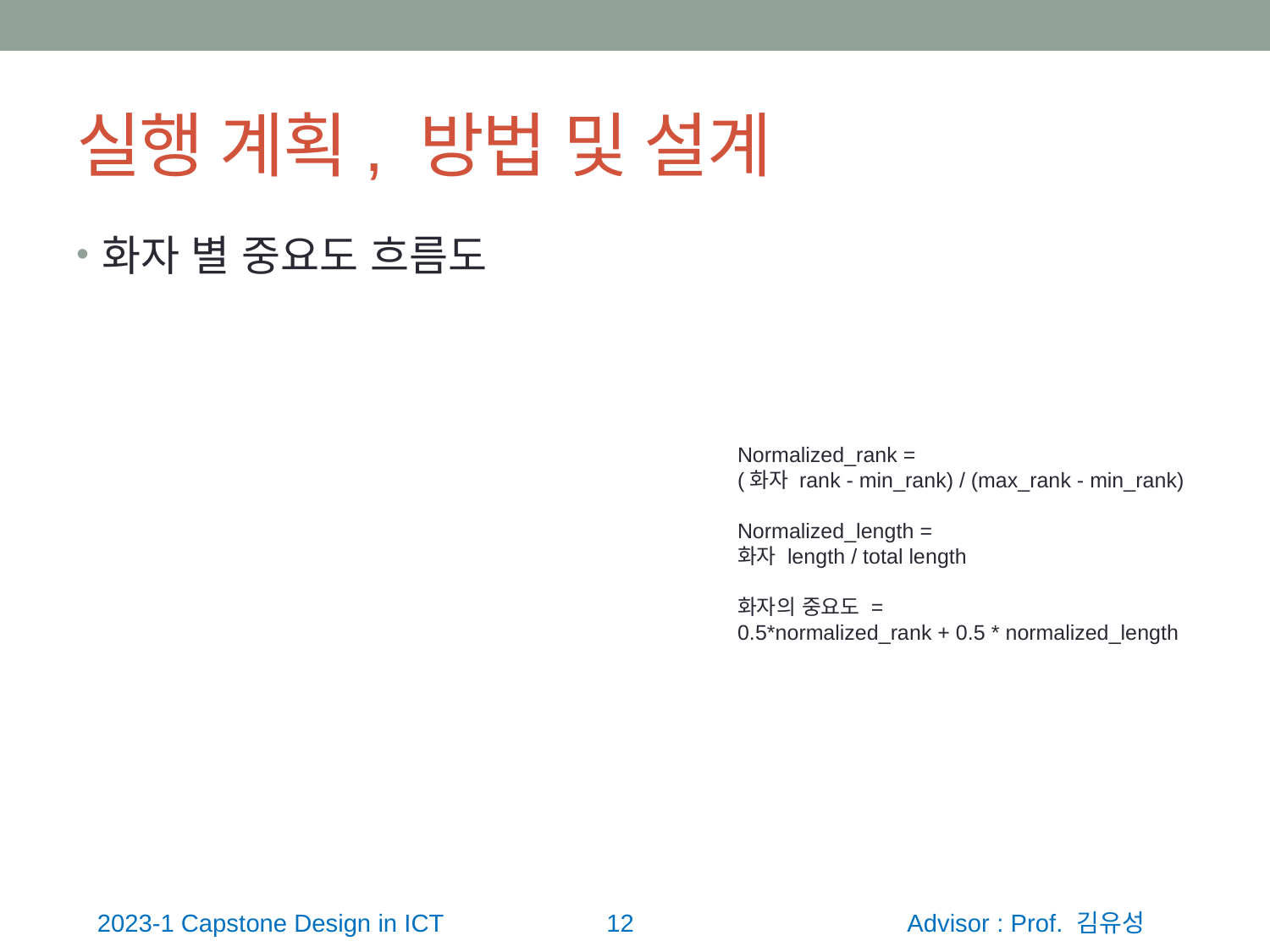

# 실행 계획, 방법 및 설계
화자 별 중요도 흐름도
Normalized_rank =
(화자 rank - min_rank) / (max_rank - min_rank)

Normalized_length =
화자 length / total length

화자의 중요도 =
0.5*normalized_rank + 0.5 * normalized_length